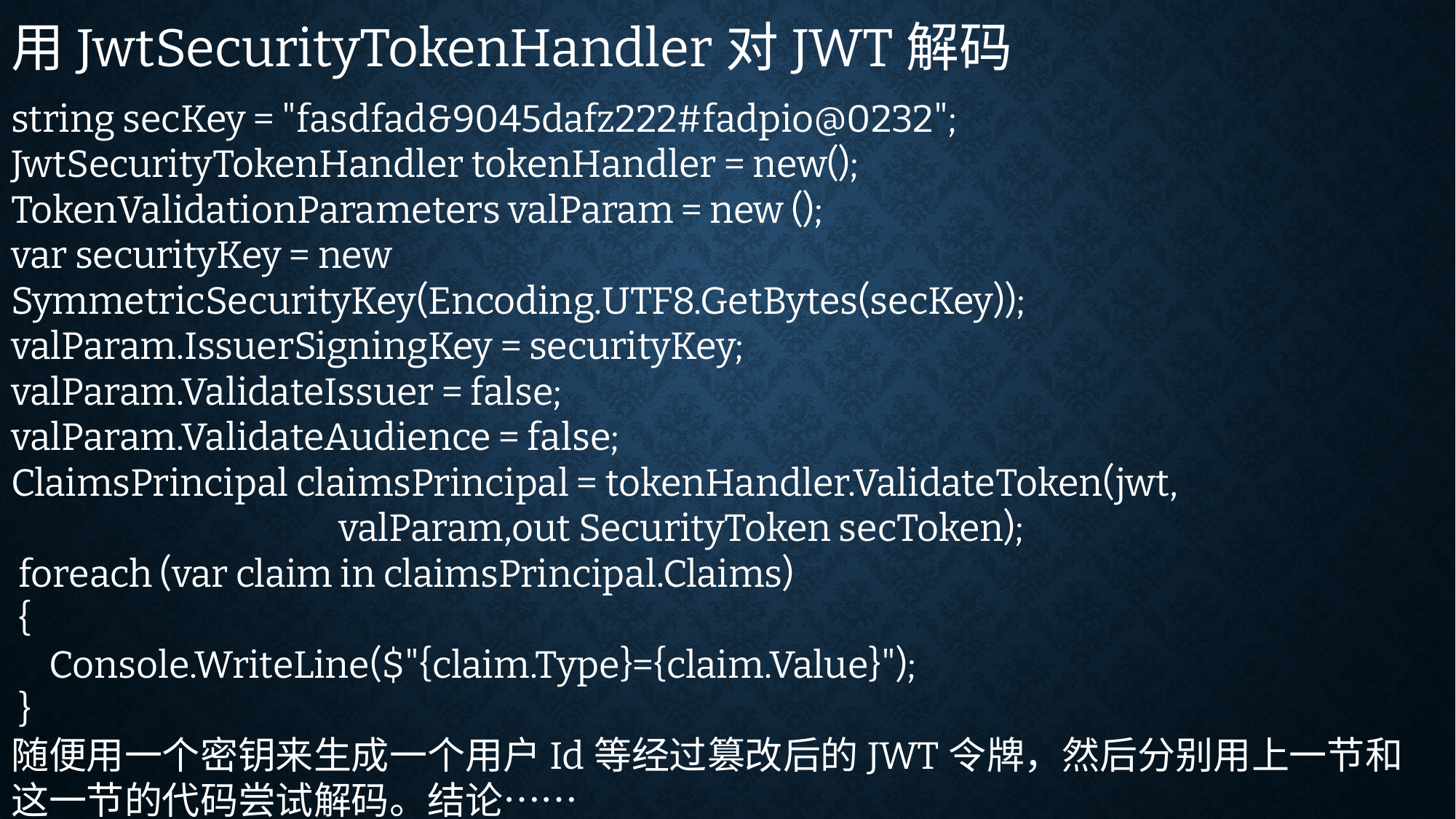

用JwtSecurityTokenHandler对JWT解码
string secKey = "fasdfad&9045dafz222#fadpio@0232";
JwtSecurityTokenHandler tokenHandler = new();
TokenValidationParameters valParam = new ();
var securityKey = new SymmetricSecurityKey(Encoding.UTF8.GetBytes(secKey));
valParam.IssuerSigningKey = securityKey;
valParam.ValidateIssuer = false;
valParam.ValidateAudience = false;
ClaimsPrincipal claimsPrincipal = tokenHandler.ValidateToken(jwt,
			valParam,out SecurityToken secToken);
 foreach (var claim in claimsPrincipal.Claims)
 {
     Console.WriteLine($"{claim.Type}={claim.Value}");
 }
随便用一个密钥来生成一个用户Id等经过篡改后的JWT令牌，然后分别用上一节和这一节的代码尝试解码。结论……